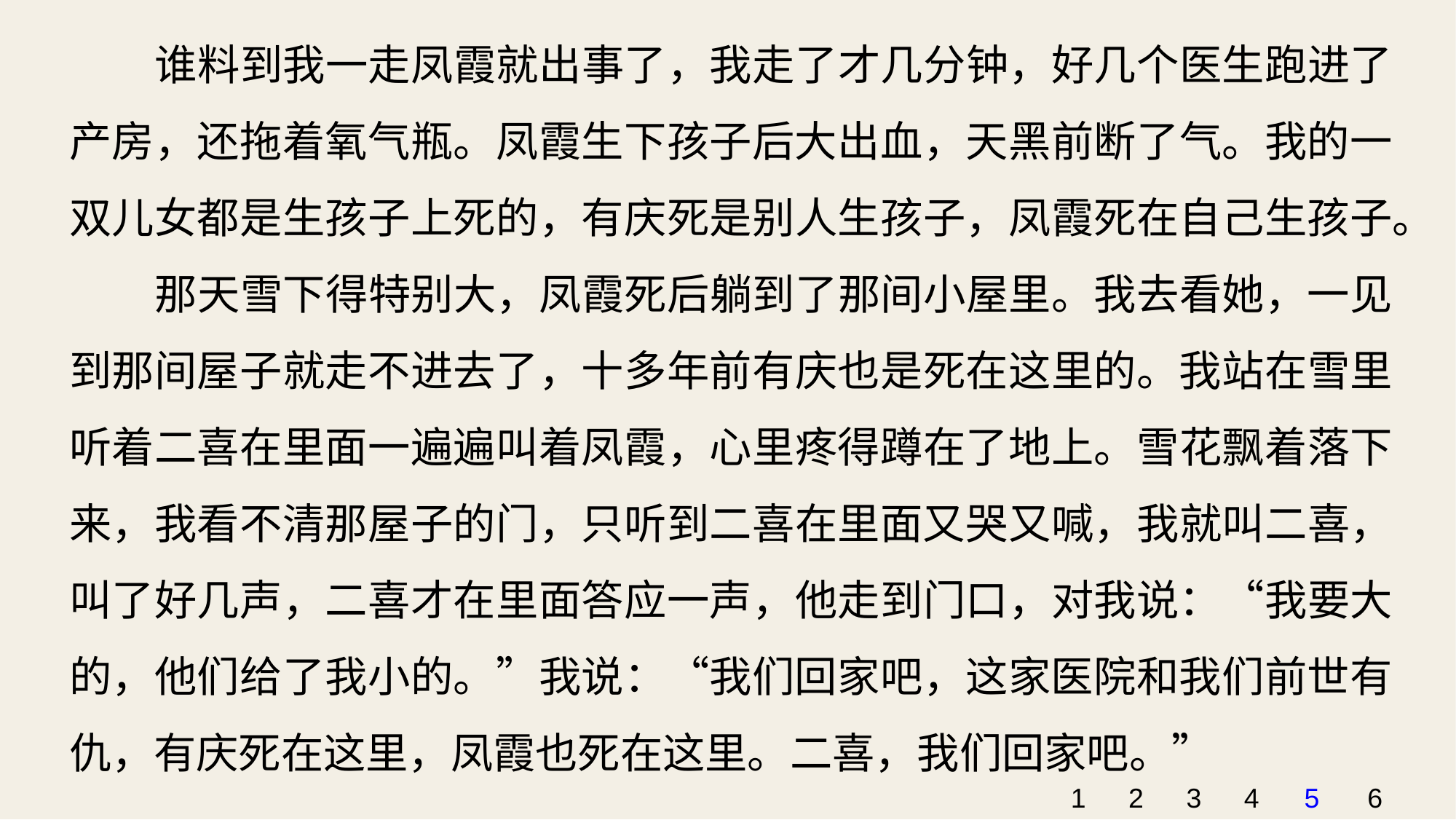

谁料到我一走凤霞就出事了，我走了才几分钟，好几个医生跑进了产房，还拖着氧气瓶。凤霞生下孩子后大出血，天黑前断了气。我的一双儿女都是生孩子上死的，有庆死是别人生孩子，凤霞死在自己生孩子。
那天雪下得特别大，凤霞死后躺到了那间小屋里。我去看她，一见到那间屋子就走不进去了，十多年前有庆也是死在这里的。我站在雪里听着二喜在里面一遍遍叫着凤霞，心里疼得蹲在了地上。雪花飘着落下来，我看不清那屋子的门，只听到二喜在里面又哭又喊，我就叫二喜，叫了好几声，二喜才在里面答应一声，他走到门口，对我说：“我要大的，他们给了我小的。”我说：“我们回家吧，这家医院和我们前世有仇，有庆死在这里，凤霞也死在这里。二喜，我们回家吧。”
1
2
3
4
5
6